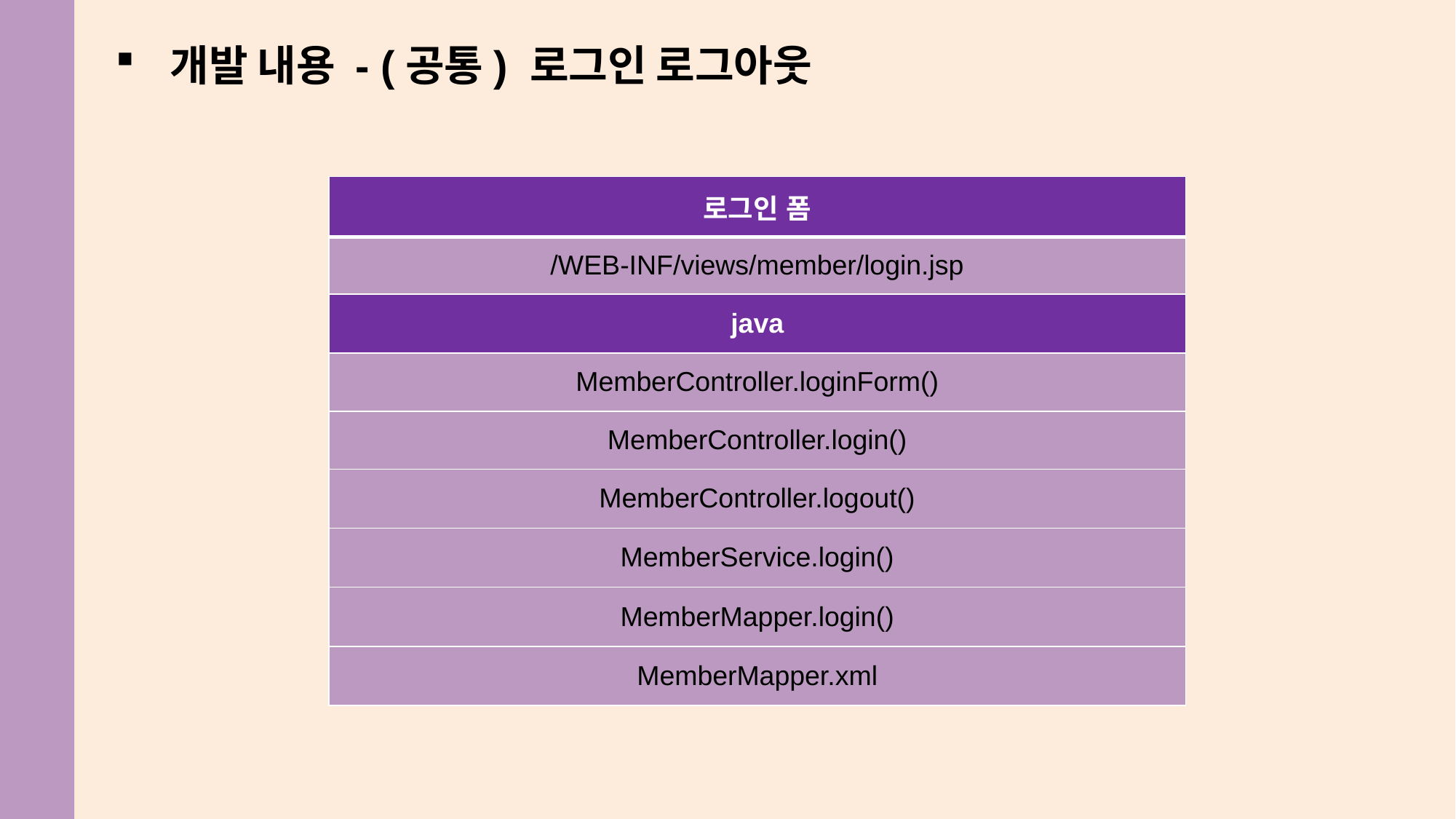

개발 내용 - (공통) 로그인 로그아웃
| 로그인 폼 |
| --- |
| /WEB-INF/views/member/login.jsp |
| java |
| MemberController.loginForm() |
| MemberController.login() |
| MemberController.logout() |
| MemberService.login() |
| MemberMapper.login() |
| MemberMapper.xml |